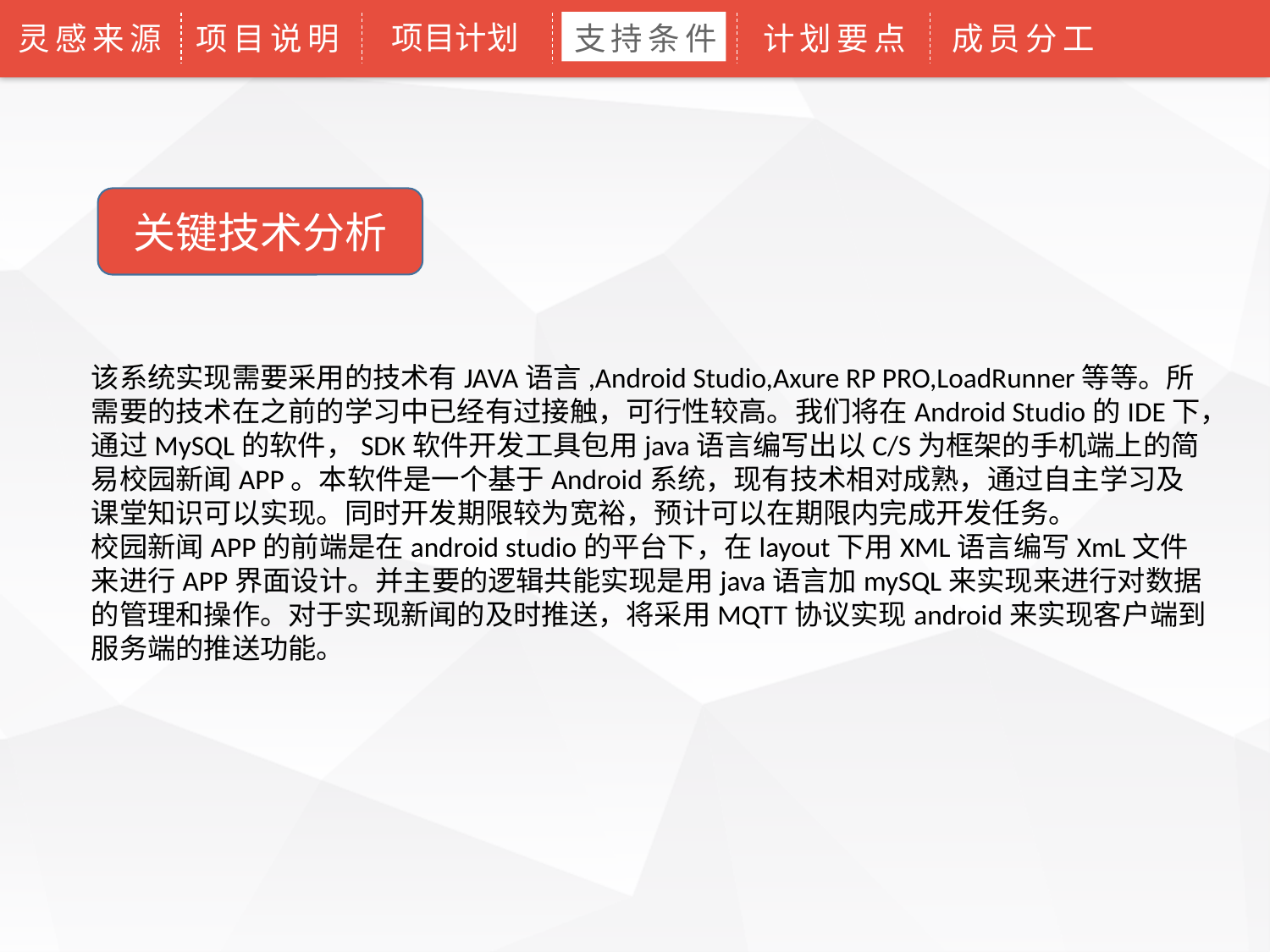

项目计划

灵感来源
项目说明
支持条件
计划要点
成员分工
关键技术分析
该系统实现需要采用的技术有JAVA语言,Android Studio,Axure RP PRO,LoadRunner等等。所需要的技术在之前的学习中已经有过接触，可行性较高。我们将在Android Studio的IDE下，通过MySQL的软件，SDK软件开发工具包用java语言编写出以C/S为框架的手机端上的简易校园新闻APP。本软件是一个基于Android系统，现有技术相对成熟，通过自主学习及课堂知识可以实现。同时开发期限较为宽裕，预计可以在期限内完成开发任务。
校园新闻APP的前端是在android studio的平台下，在layout下用XML语言编写XmL文件来进行APP界面设计。并主要的逻辑共能实现是用java语言加mySQL来实现来进行对数据的管理和操作。对于实现新闻的及时推送，将采用MQTT协议实现android来实现客户端到服务端的推送功能。